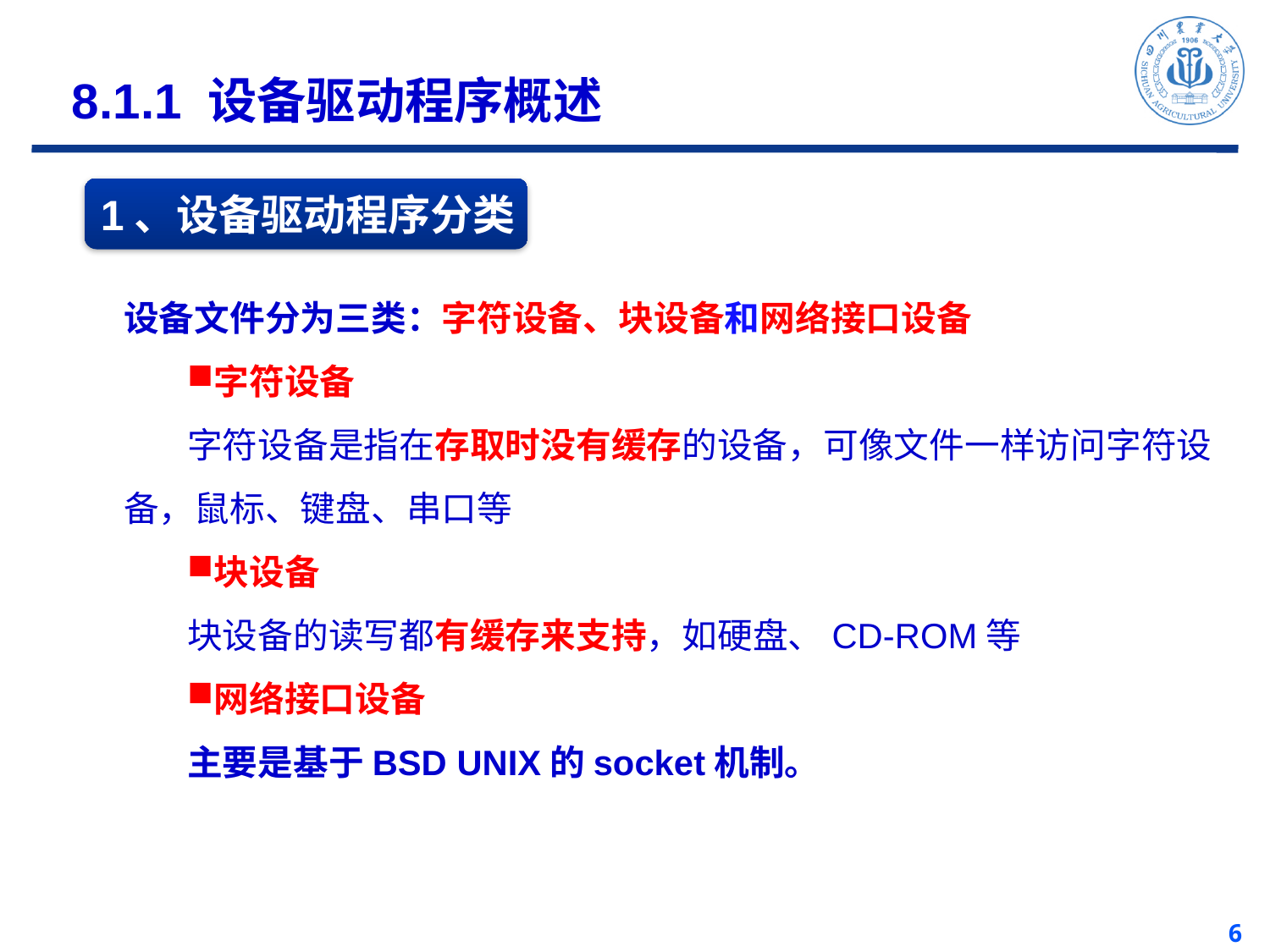

8.1.1 设备驱动程序概述
1、设备驱动程序分类
设备文件分为三类：字符设备、块设备和网络接口设备
字符设备
字符设备是指在存取时没有缓存的设备，可像文件一样访问字符设备，鼠标、键盘、串口等
块设备
块设备的读写都有缓存来支持，如硬盘、CD-ROM等
网络接口设备
主要是基于BSD UNIX的socket机制。